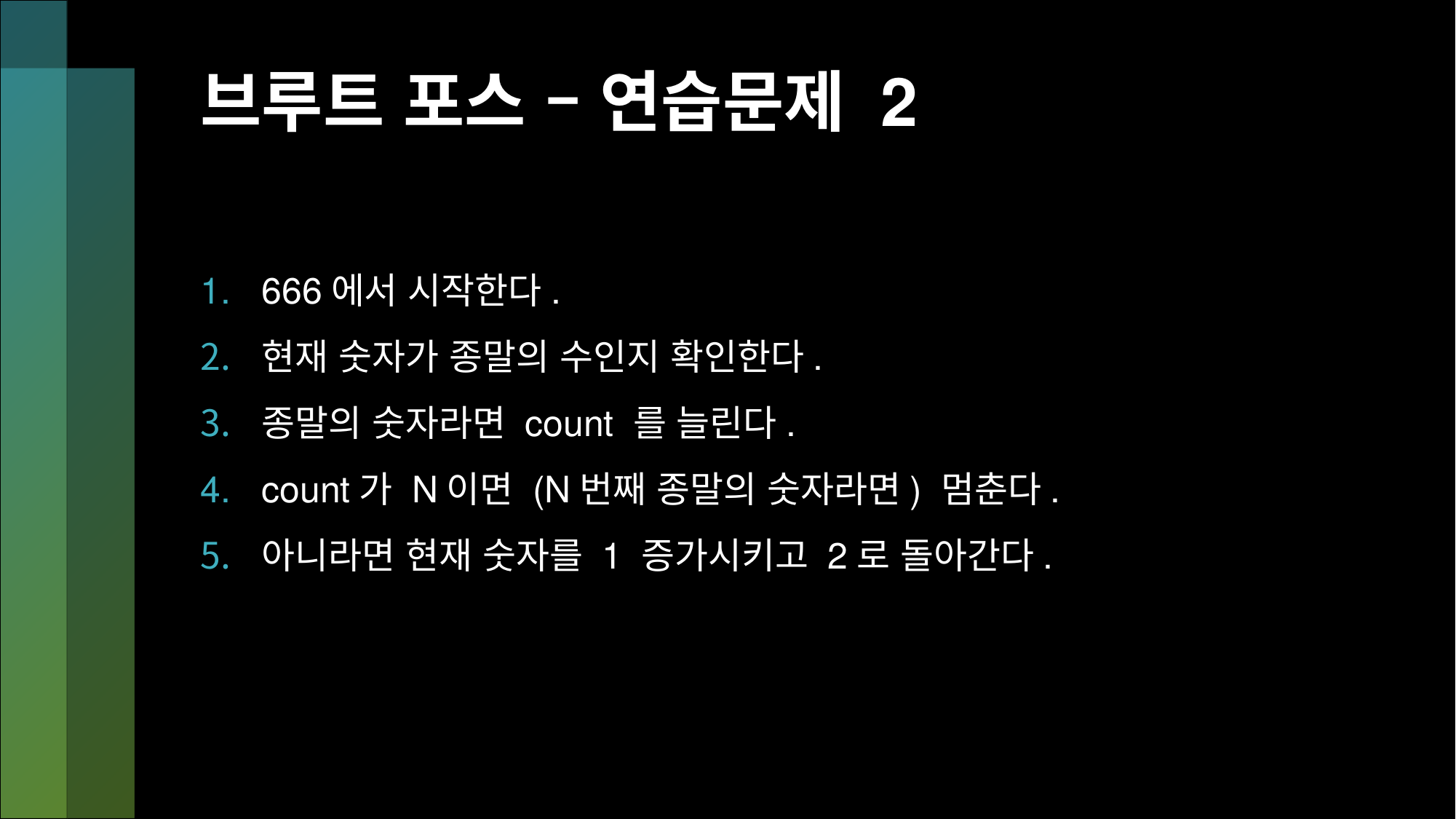

# 브루트 포스 – 연습문제 2
666에서 시작한다.
현재 숫자가 종말의 수인지 확인한다.
종말의 숫자라면 count 를 늘린다.
count가 N이면 (N번째 종말의 숫자라면) 멈춘다.
아니라면 현재 숫자를 1 증가시키고 2로 돌아간다.